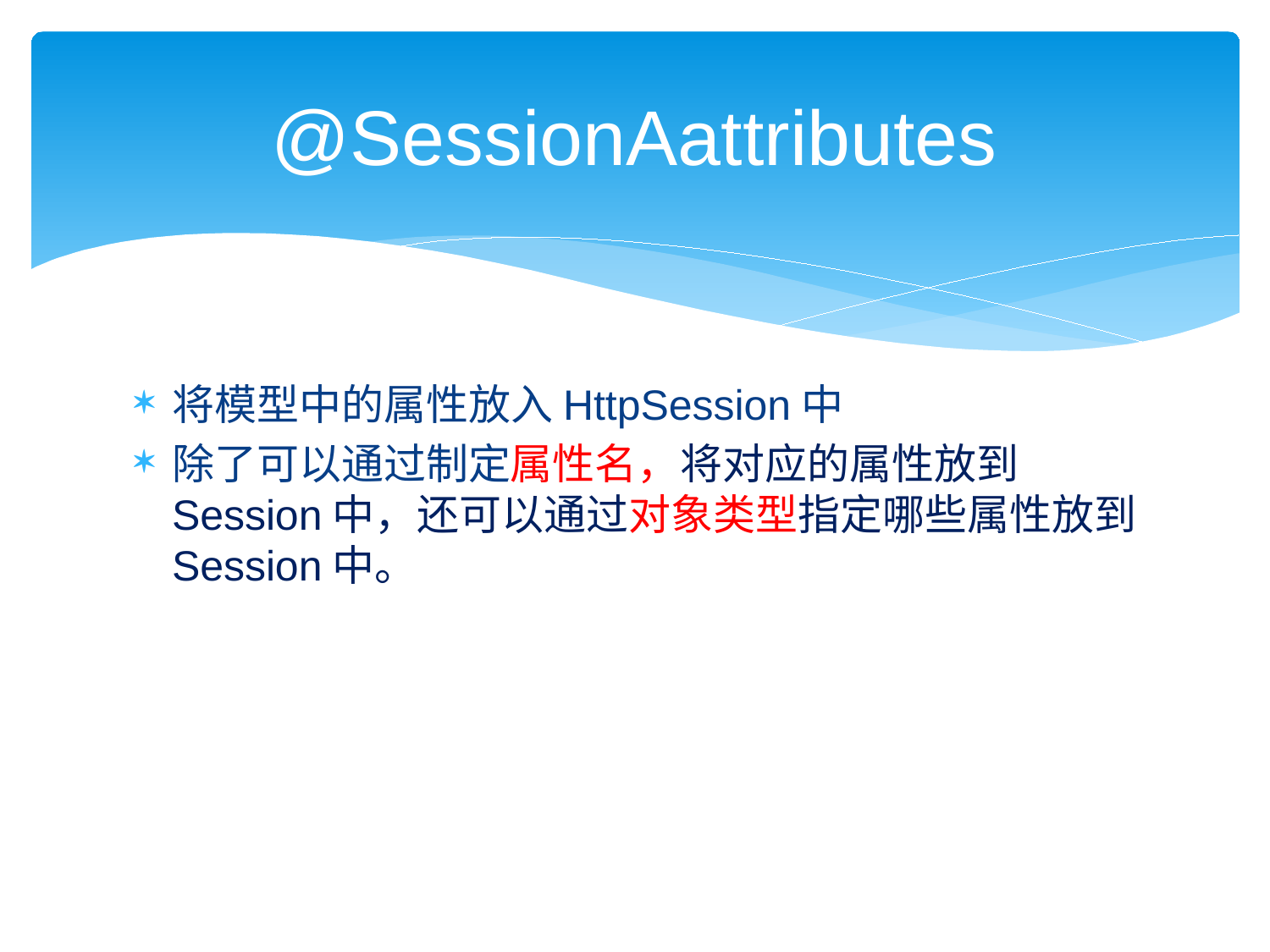

# @SessionAattributes
将模型中的属性放入HttpSession中
除了可以通过制定属性名，将对应的属性放到Session中，还可以通过对象类型指定哪些属性放到Session中。